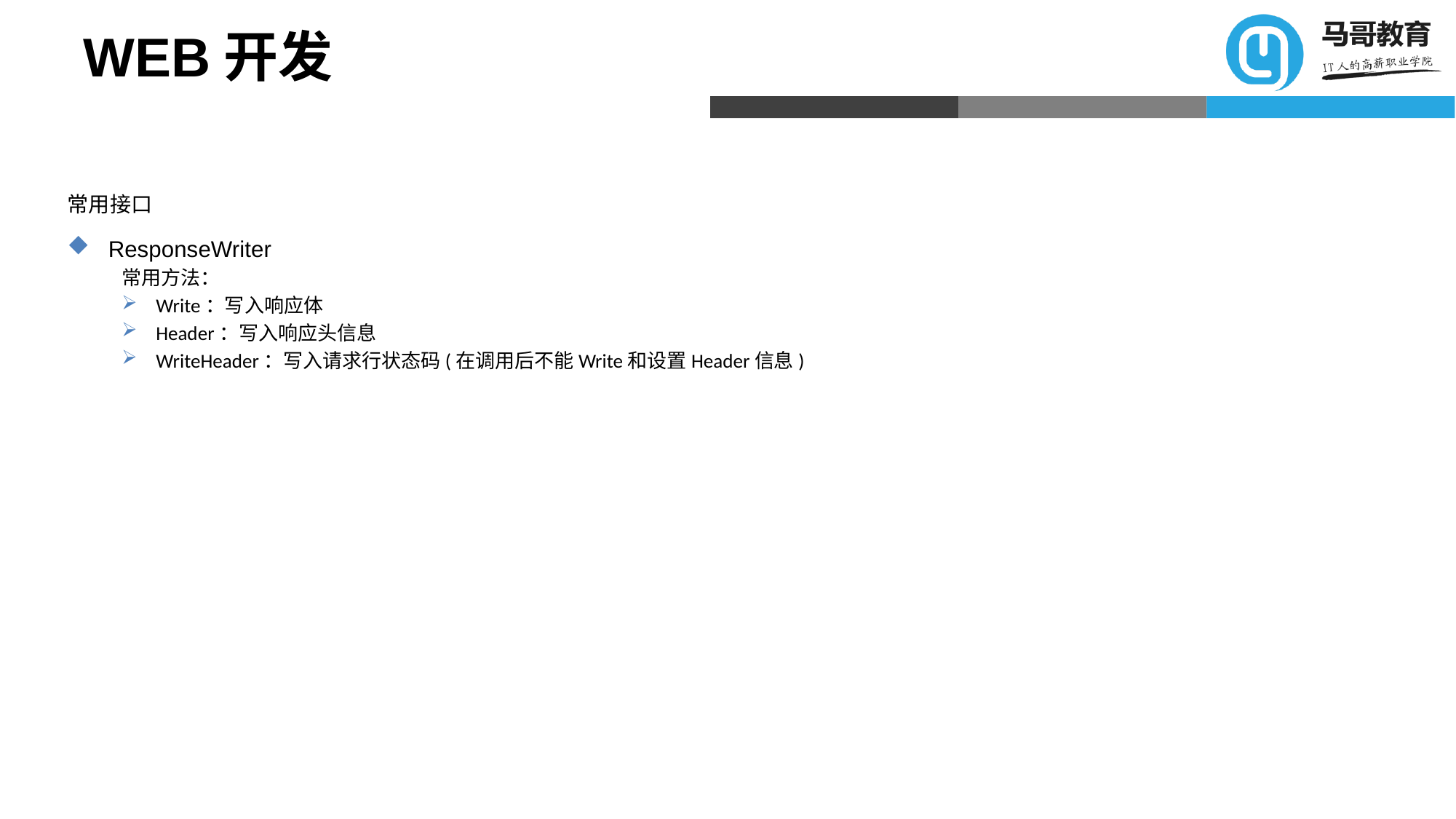

# WEB开发
常用接口
ResponseWriter
常用方法：
Write：写入响应体
Header：写入响应头信息
WriteHeader：写入请求行状态码(在调用后不能Write和设置Header信息)